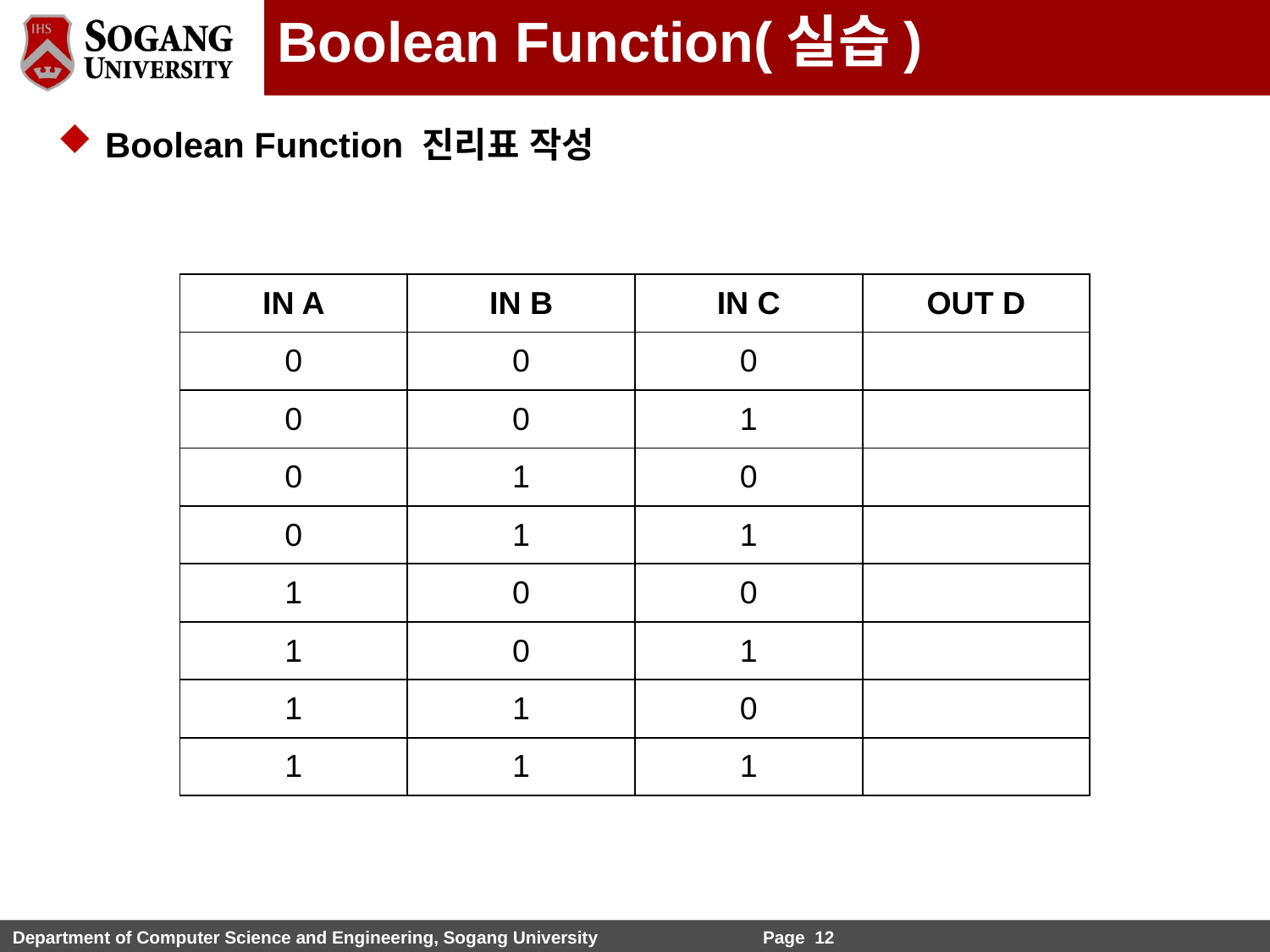

Boolean Function(실습)
Boolean Function 진리표 작성

| IN A | IN B | IN C | OUT D |
| --- | --- | --- | --- |
| 0 | 0 | 0 |  |
| 0 | 0 | 1 |  |
| 0 | 1 | 0 |  |
| 0 | 1 | 1 |  |
| 1 | 0 | 0 |  |
| 1 | 0 | 1 |  |
| 1 | 1 | 0 |  |
| 1 | 1 | 1 |  |